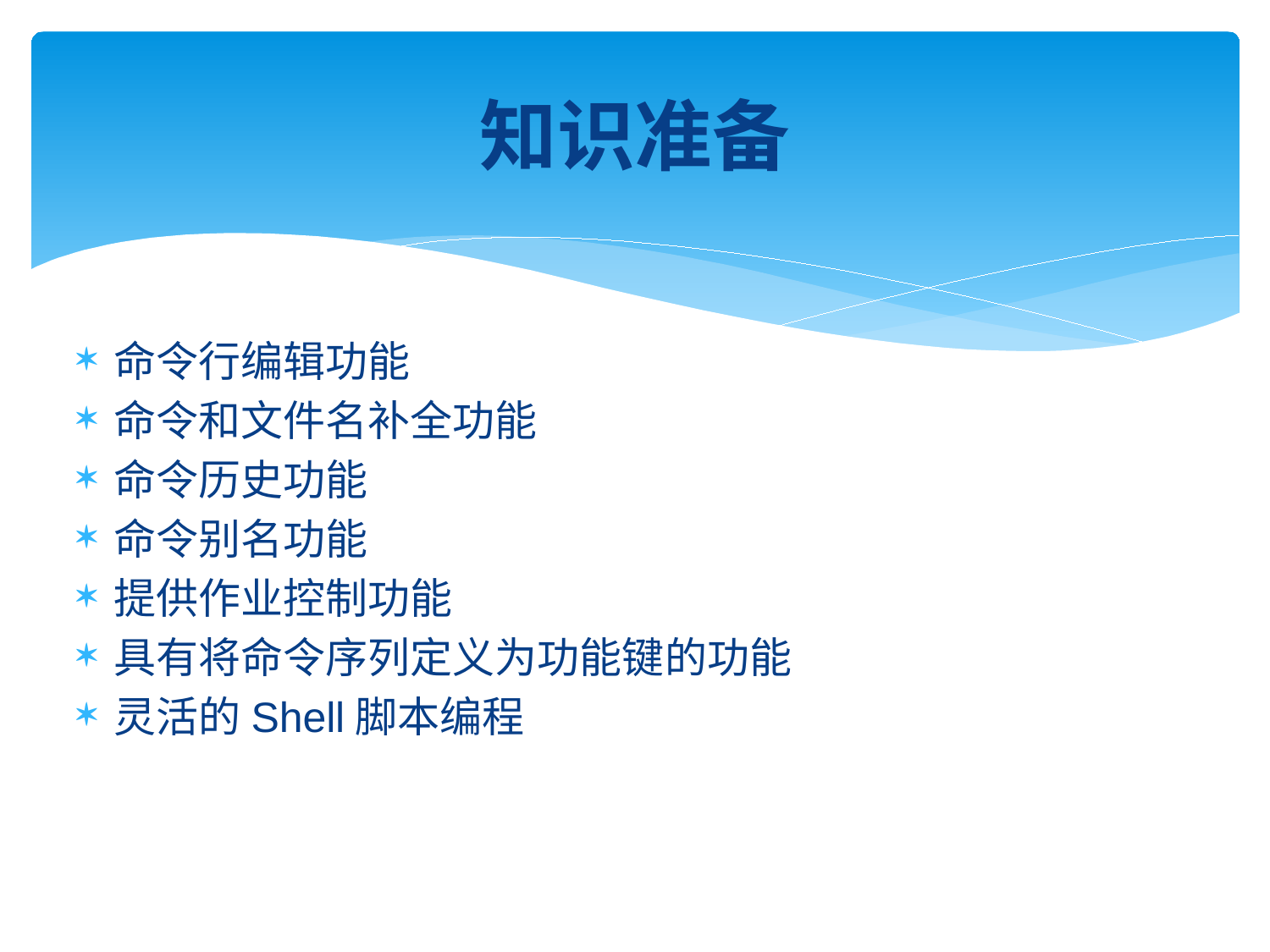

# 知识准备
命令行编辑功能
命令和文件名补全功能
命令历史功能
命令别名功能
提供作业控制功能
具有将命令序列定义为功能键的功能
灵活的Shell脚本编程